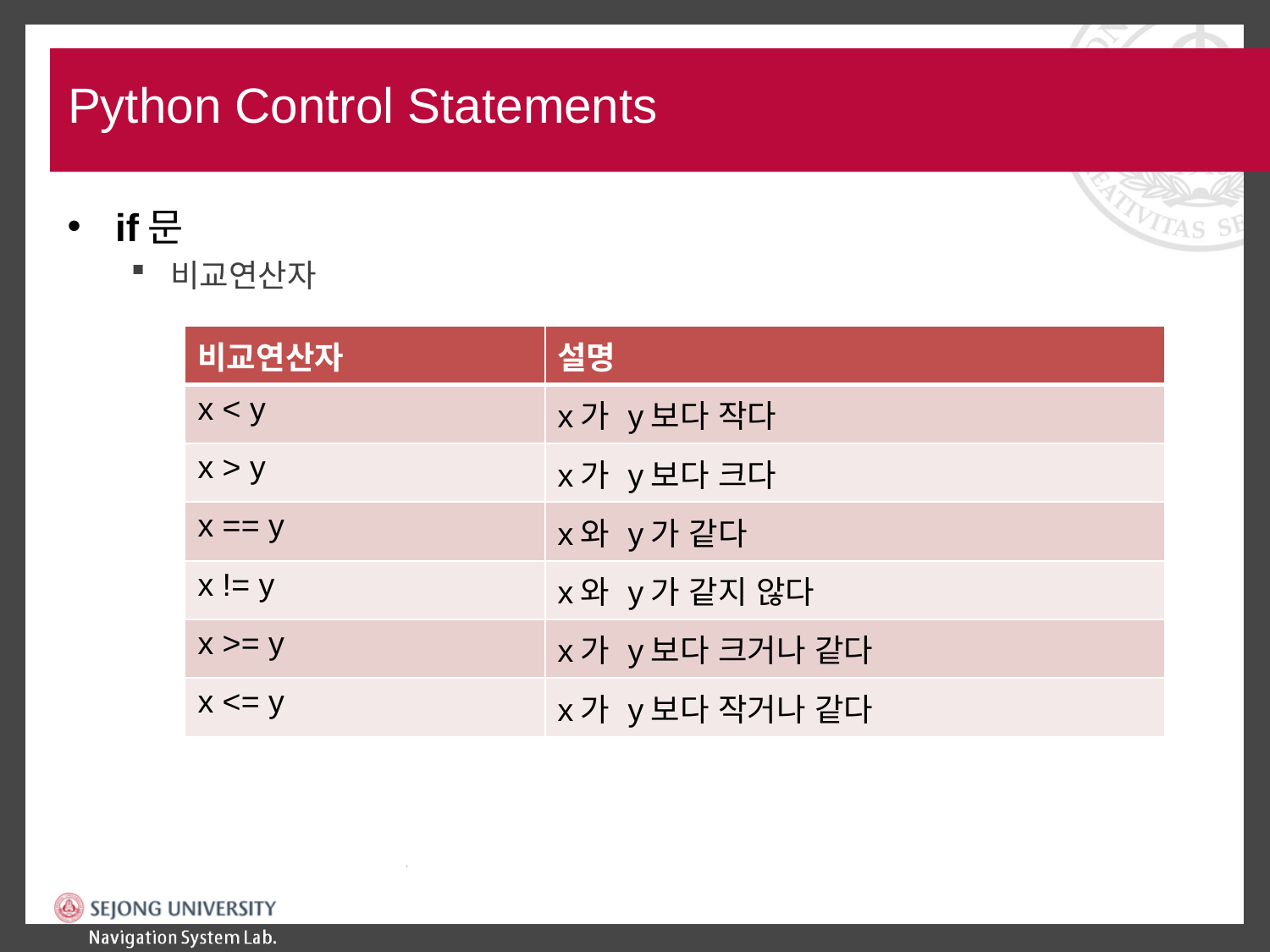

# Python Control Statements
if문
비교연산자

| 비교연산자 | 설명 |
| --- | --- |
| x < y | x가 y보다 작다 |
| x > y | x가 y보다 크다 |
| x == y | x와 y가 같다 |
| x != y | x와 y가 같지 않다 |
| x >= y | x가 y보다 크거나 같다 |
| x <= y | x가 y보다 작거나 같다 |